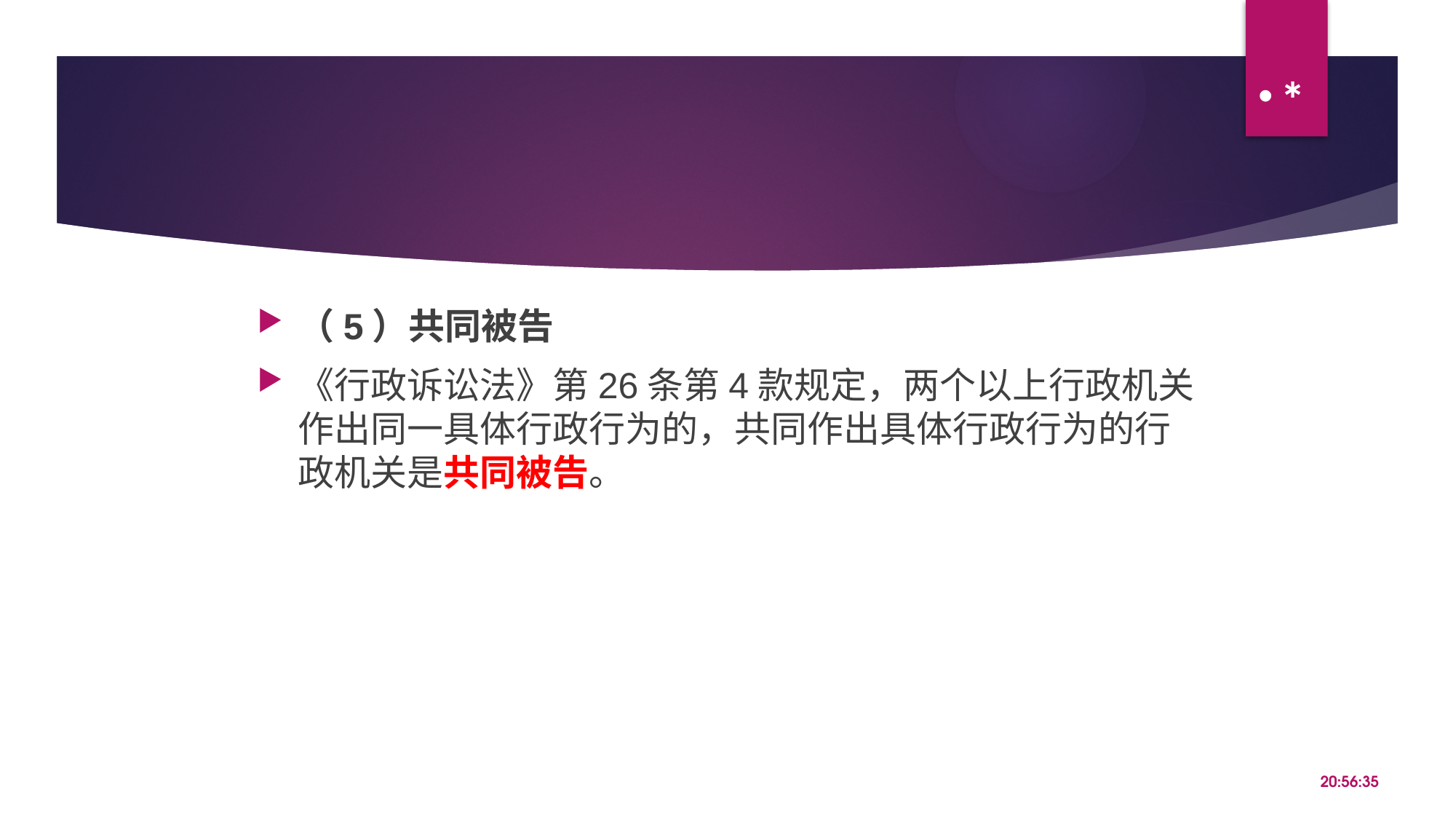

*
#
（5）共同被告
《行政诉讼法》第26条第4款规定，两个以上行政机关作出同一具体行政行为的，共同作出具体行政行为的行政机关是共同被告。

20:56:35